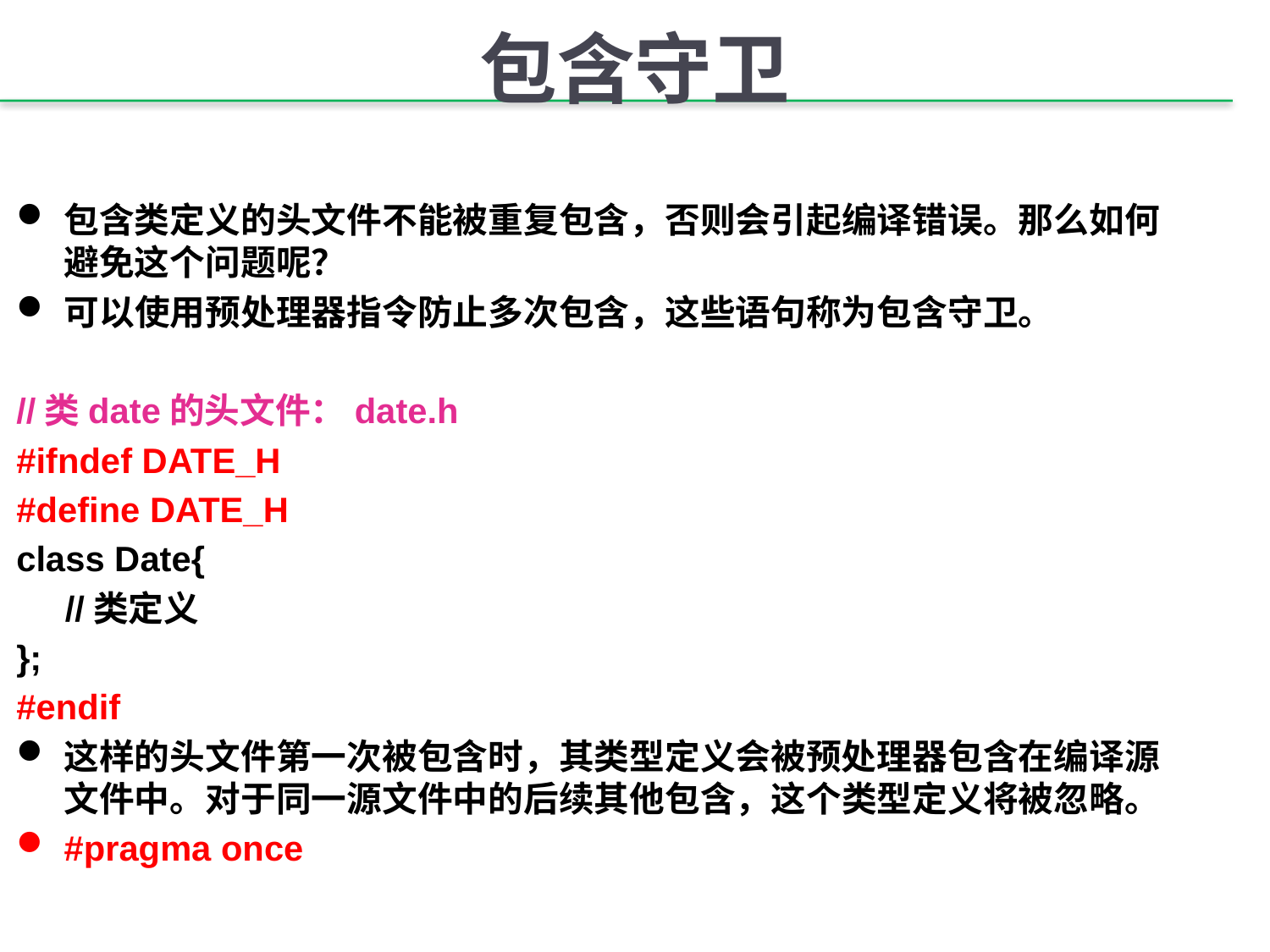

# 包含守卫
包含类定义的头文件不能被重复包含，否则会引起编译错误。那么如何避免这个问题呢？
可以使用预处理器指令防止多次包含，这些语句称为包含守卫。

//类date的头文件：date.h
#ifndef DATE_H
#define DATE_H
class Date{
     //类定义
};
#endif
这样的头文件第一次被包含时，其类型定义会被预处理器包含在编译源文件中。对于同一源文件中的后续其他包含，这个类型定义将被忽略。
#pragma once